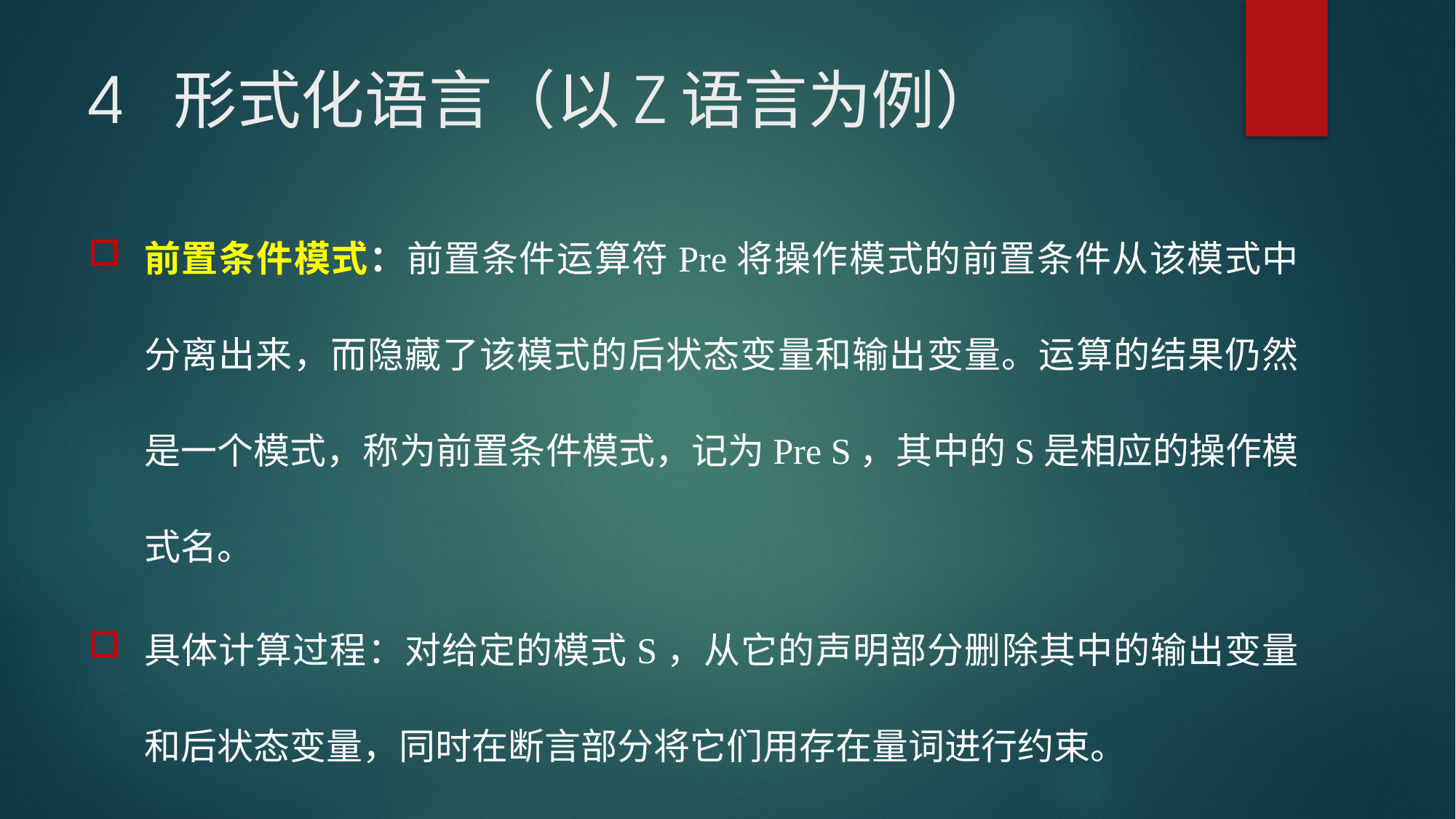

# 4  形式化语言（以Z语言为例）
前置条件模式：前置条件运算符Pre将操作模式的前置条件从该模式中分离出来，而隐藏了该模式的后状态变量和输出变量。运算的结果仍然是一个模式，称为前置条件模式，记为Pre S，其中的S是相应的操作模式名。
具体计算过程：对给定的模式S，从它的声明部分删除其中的输出变量和后状态变量，同时在断言部分将它们用存在量词进行约束。